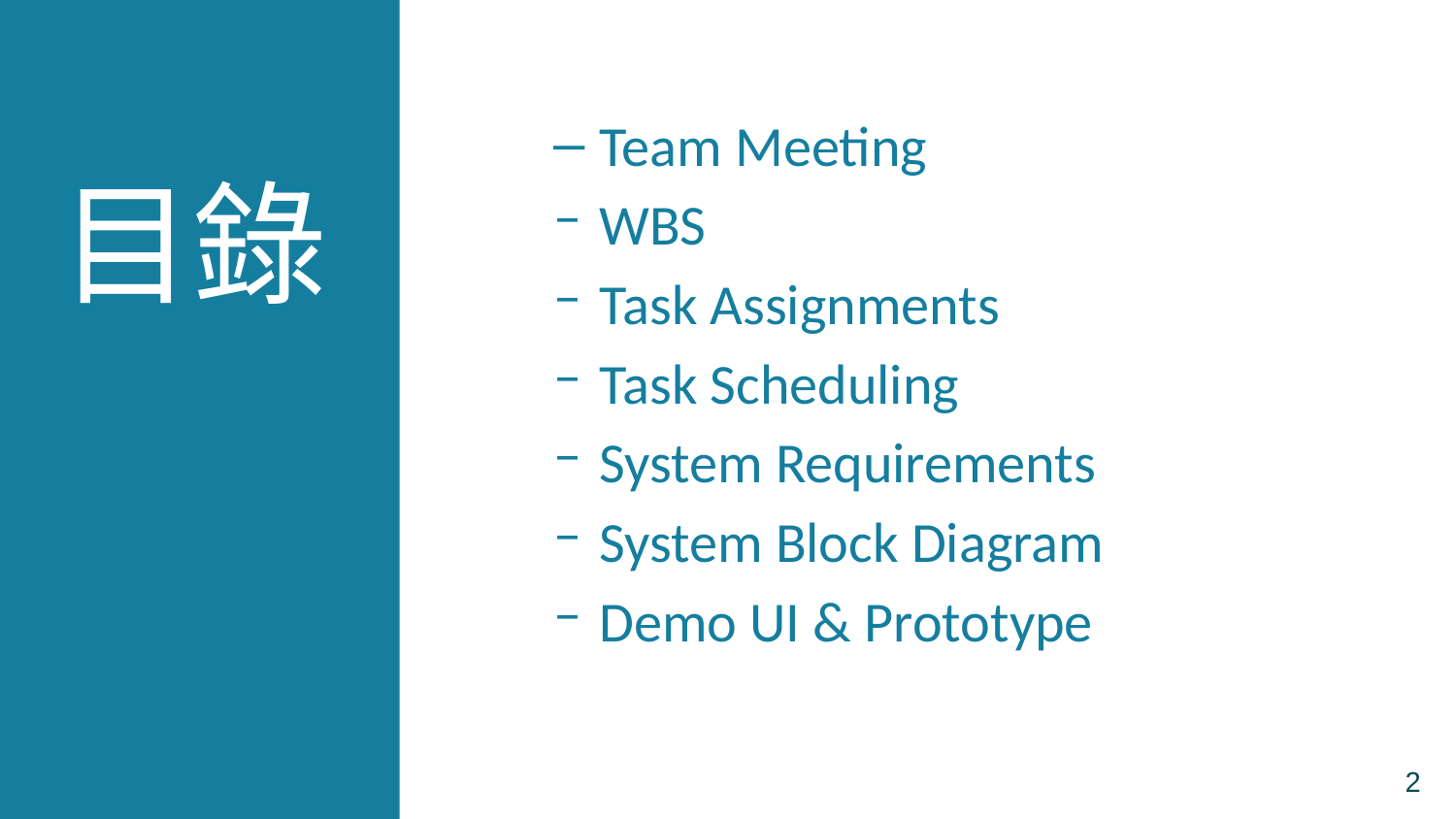

Team Meeting
WBS
Task Assignments
Task Scheduling
System Requirements
System Block Diagram
Demo UI & Prototype
目錄

2